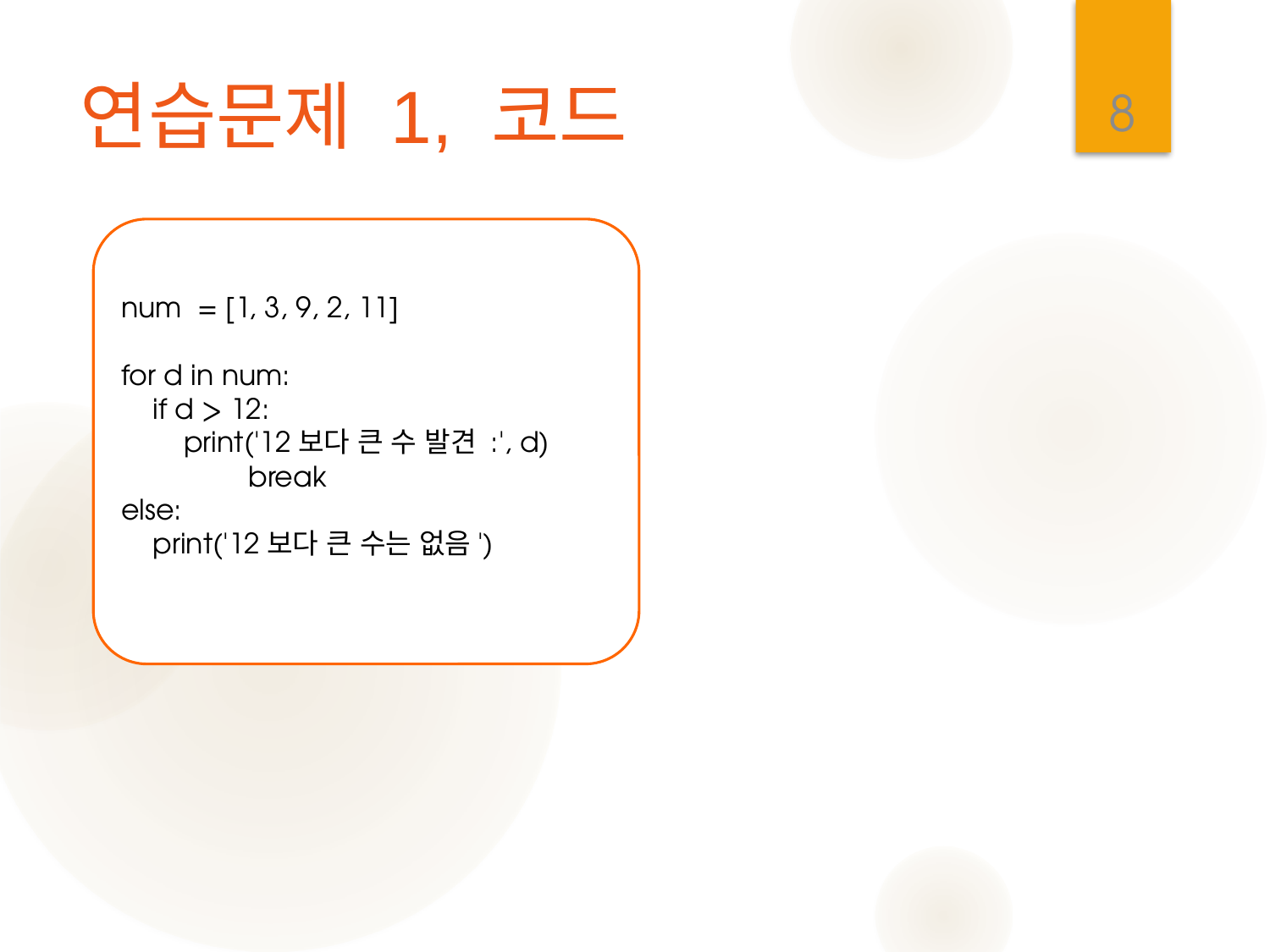

8
# 연습문제 1, 코드
num  = [1, 3, 9, 2, 11]

for d in num:
    if d > 12:
        print('12보다 큰 수 발견 :', d)
    	break
else:
    print('12보다 큰 수는 없음')